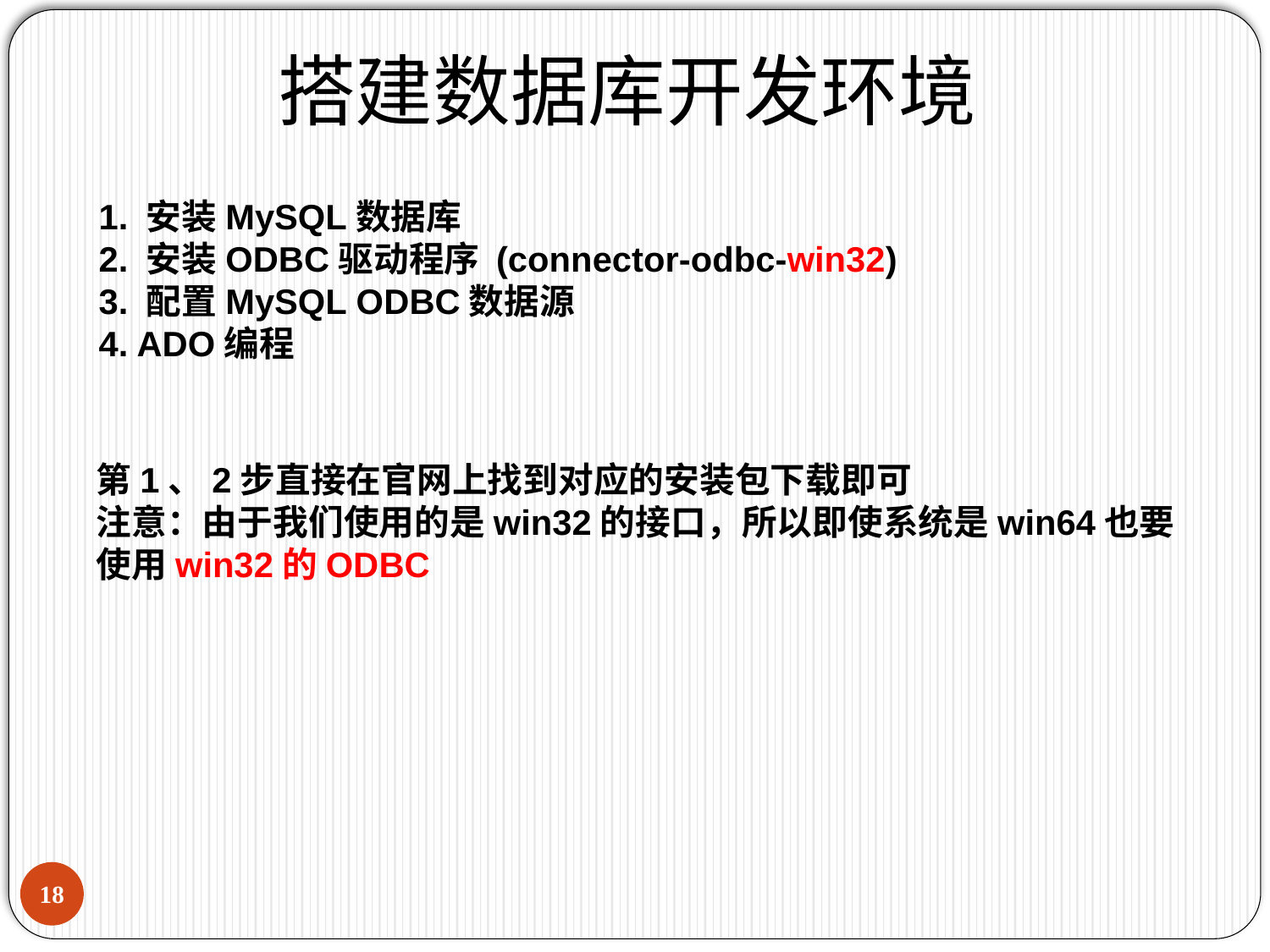

搭建数据库开发环境
1. 安装MySQL数据库
2. 安装ODBC驱动程序 (connector-odbc-win32)
3. 配置MySQL ODBC数据源
4. ADO编程
第1、2步直接在官网上找到对应的安装包下载即可
注意：由于我们使用的是win32的接口，所以即使系统是win64也要使用win32的ODBC
18